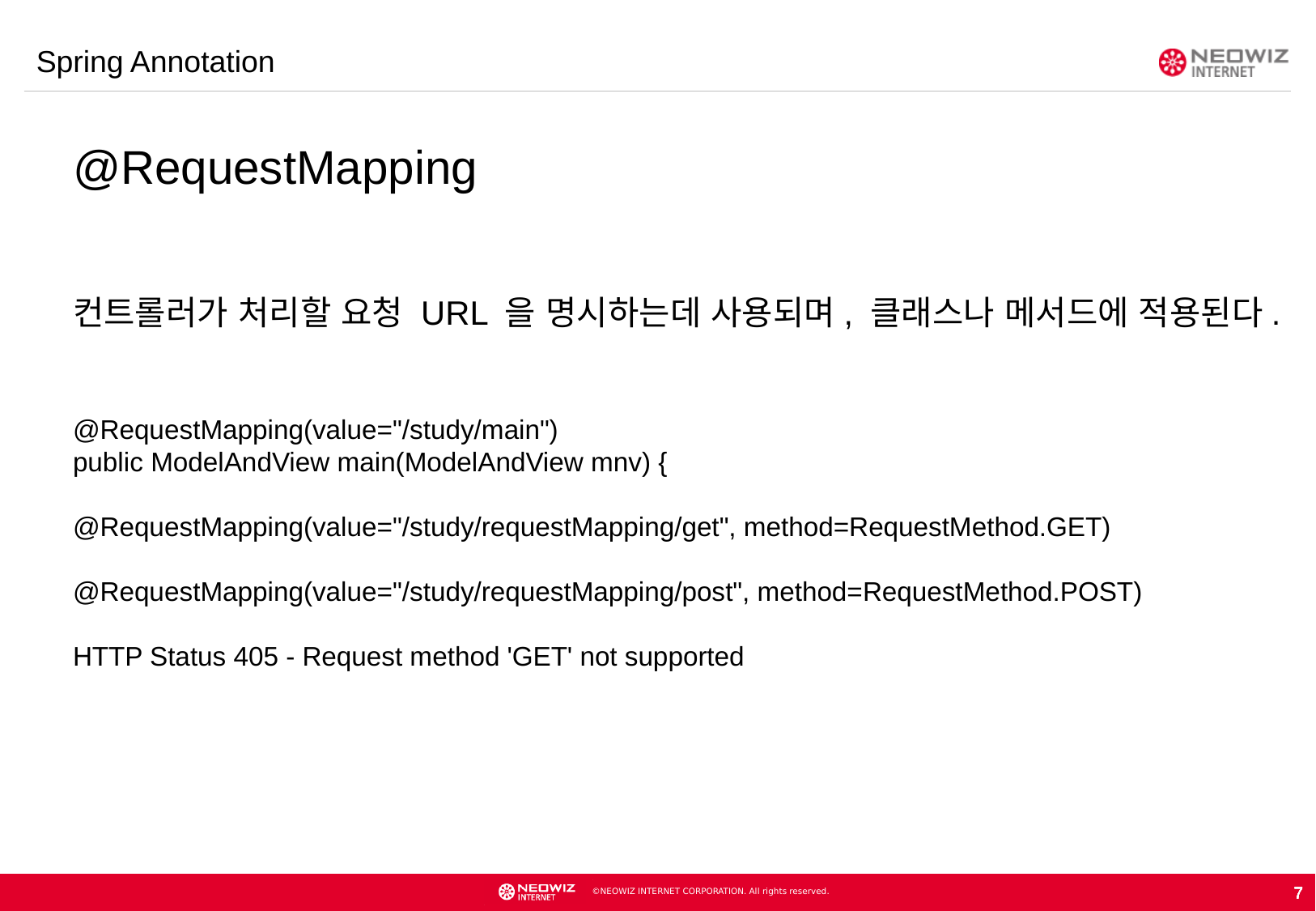

Spring Annotation

@RequestMapping

컨트롤러가 처리할 요청 URL 을 명시하는데 사용되며, 클래스나 메서드에 적용된다.

@RequestMapping(value="/study/main")
public ModelAndView main(ModelAndView mnv) {

@RequestMapping(value="/study/requestMapping/get", method=RequestMethod.GET)

@RequestMapping(value="/study/requestMapping/post", method=RequestMethod.POST)

HTTP Status 405 - Request method 'GET' not supported
7
7
7
7
7
7
7
7